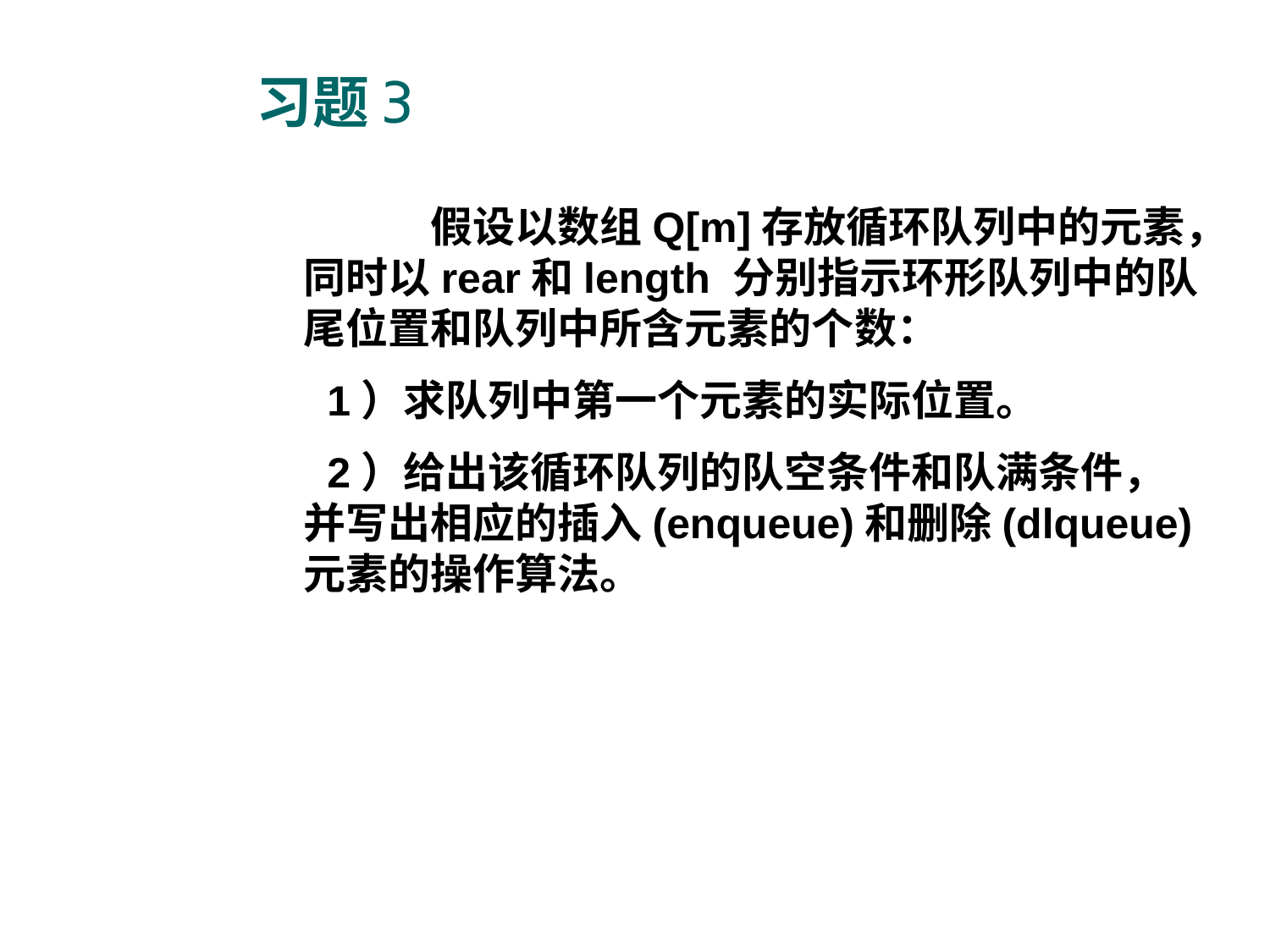

# 习题3
		假设以数组Q[m]存放循环队列中的元素，同时以rear和length 分别指示环形队列中的队尾位置和队列中所含元素的个数：
      1）求队列中第一个元素的实际位置。
      2）给出该循环队列的队空条件和队满条件，并写出相应的插入(enqueue)和删除(dlqueue)元素的操作算法。